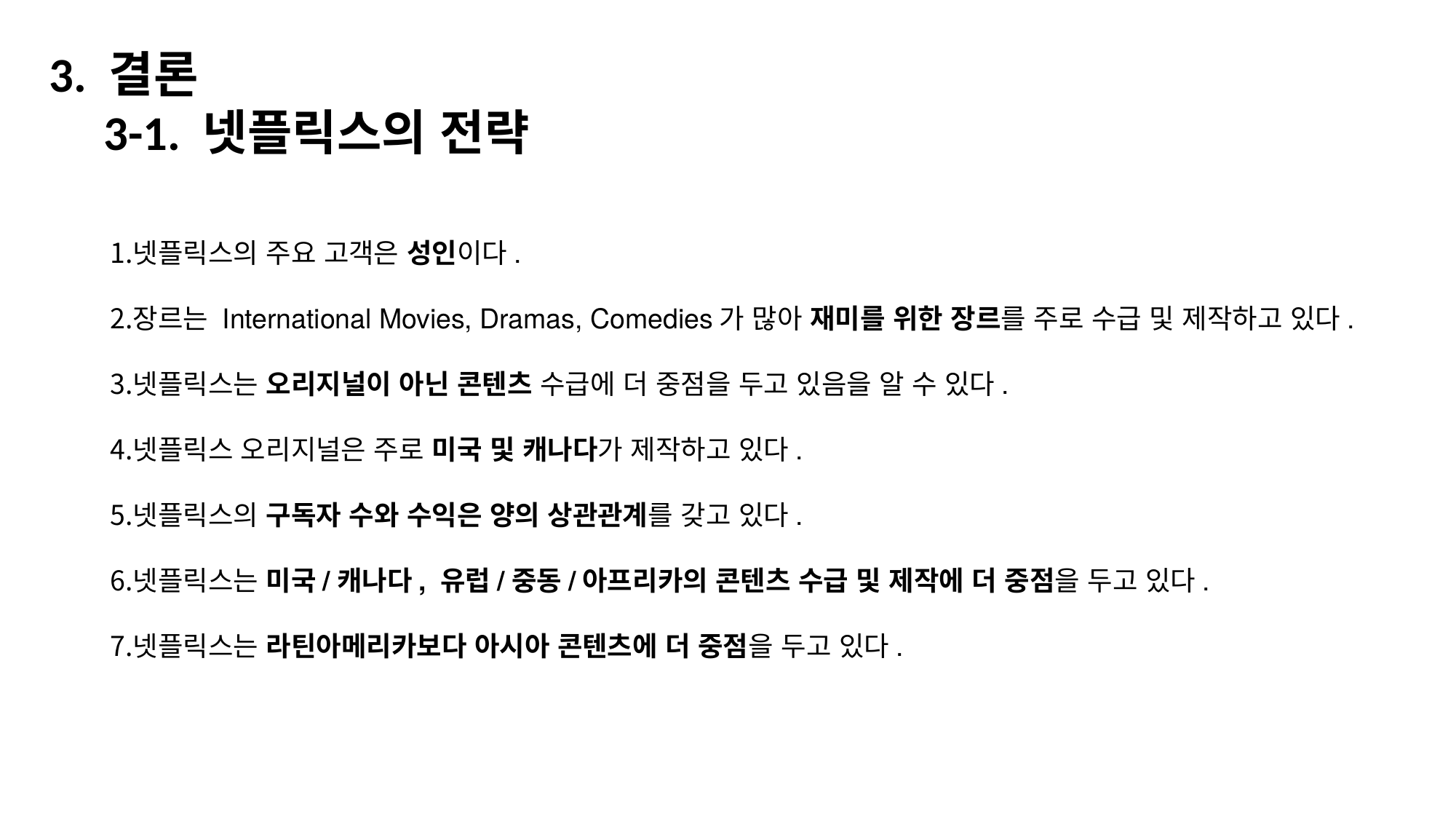

3. 결론
3-1. 넷플릭스의 전략
넷플릭스의 주요 고객은 성인이다.
장르는 International Movies, Dramas, Comedies가 많아 재미를 위한 장르를 주로 수급 및 제작하고 있다.
넷플릭스는 오리지널이 아닌 콘텐츠 수급에 더 중점을 두고 있음을 알 수 있다.
넷플릭스 오리지널은 주로 미국 및 캐나다가 제작하고 있다.
넷플릭스의 구독자 수와 수익은 양의 상관관계를 갖고 있다.
넷플릭스는 미국/캐나다, 유럽/중동/아프리카의 콘텐츠 수급 및 제작에 더 중점을 두고 있다.
넷플릭스는 라틴아메리카보다 아시아 콘텐츠에 더 중점을 두고 있다.